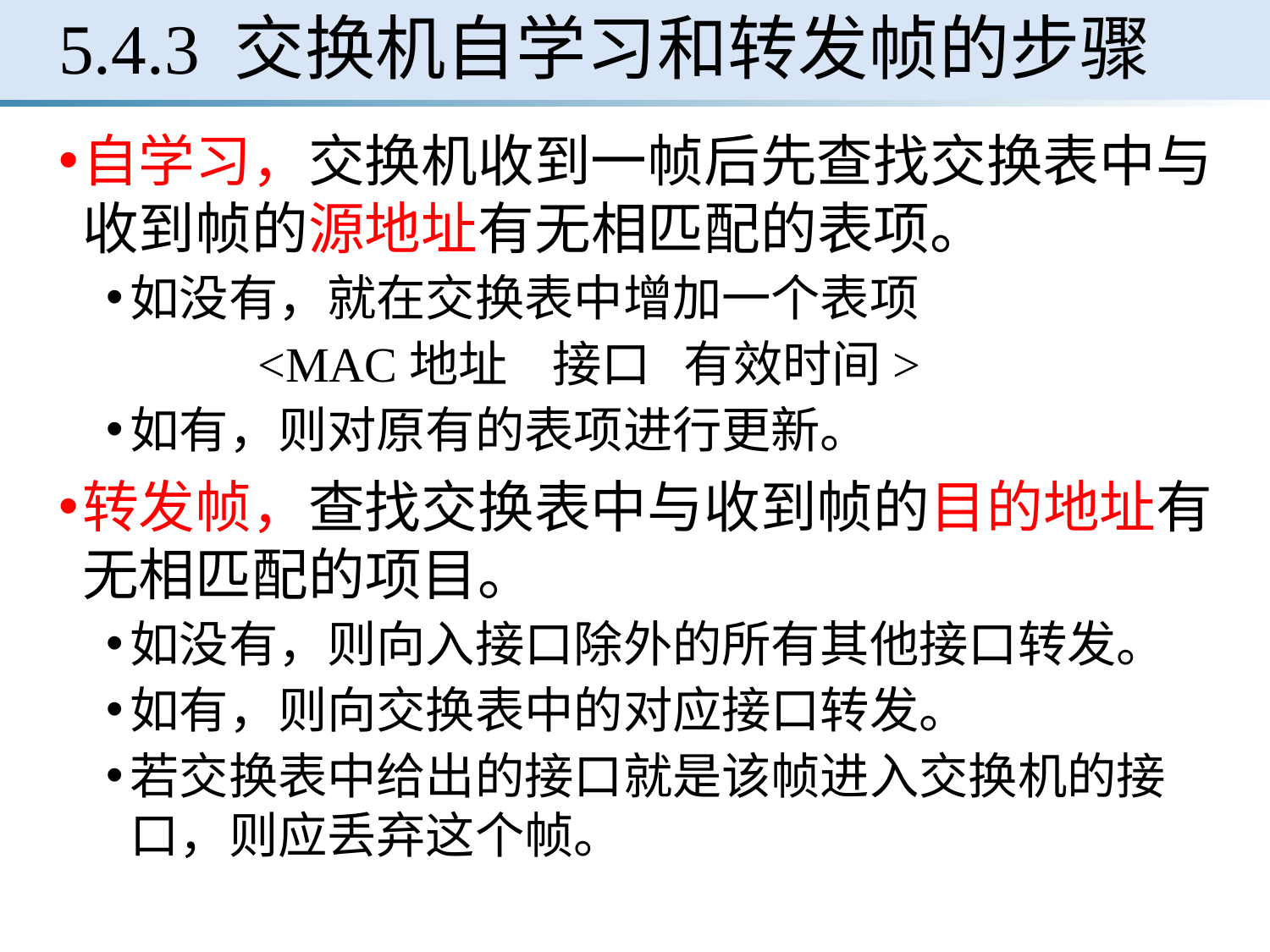

# 5.4.3 交换机自学习和转发帧的步骤
自学习，交换机收到一帧后先查找交换表中与收到帧的源地址有无相匹配的表项。
如没有，就在交换表中增加一个表项
	  <MAC地址    接口   有效时间>
如有，则对原有的表项进行更新。
转发帧，查找交换表中与收到帧的目的地址有无相匹配的项目。
如没有，则向入接口除外的所有其他接口转发。
如有，则向交换表中的对应接口转发。
若交换表中给出的接口就是该帧进入交换机的接口，则应丢弃这个帧。